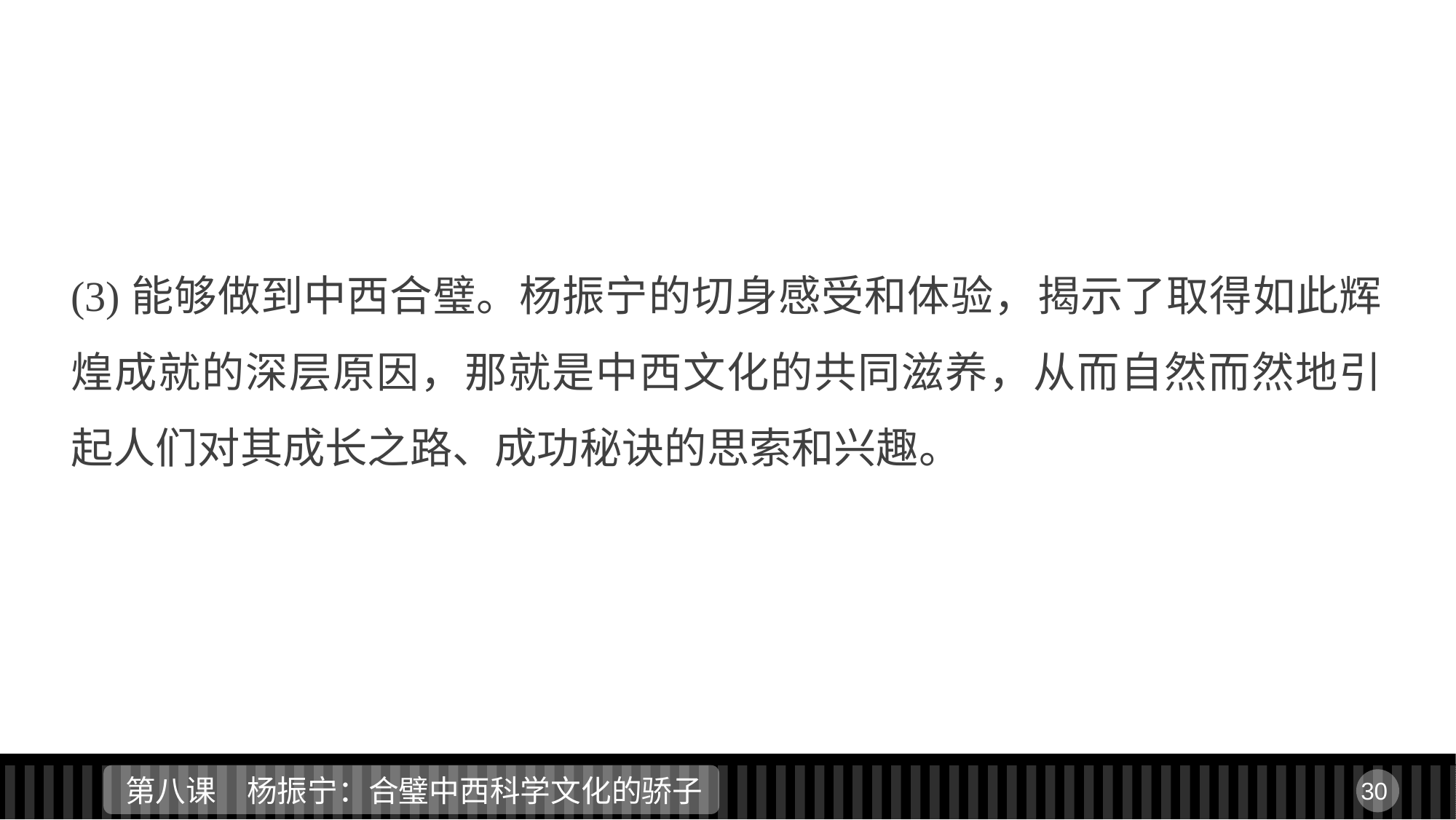

(3)能够做到中西合璧。杨振宁的切身感受和体验，揭示了取得如此辉煌成就的深层原因，那就是中西文化的共同滋养，从而自然而然地引起人们对其成长之路、成功秘诀的思索和兴趣。